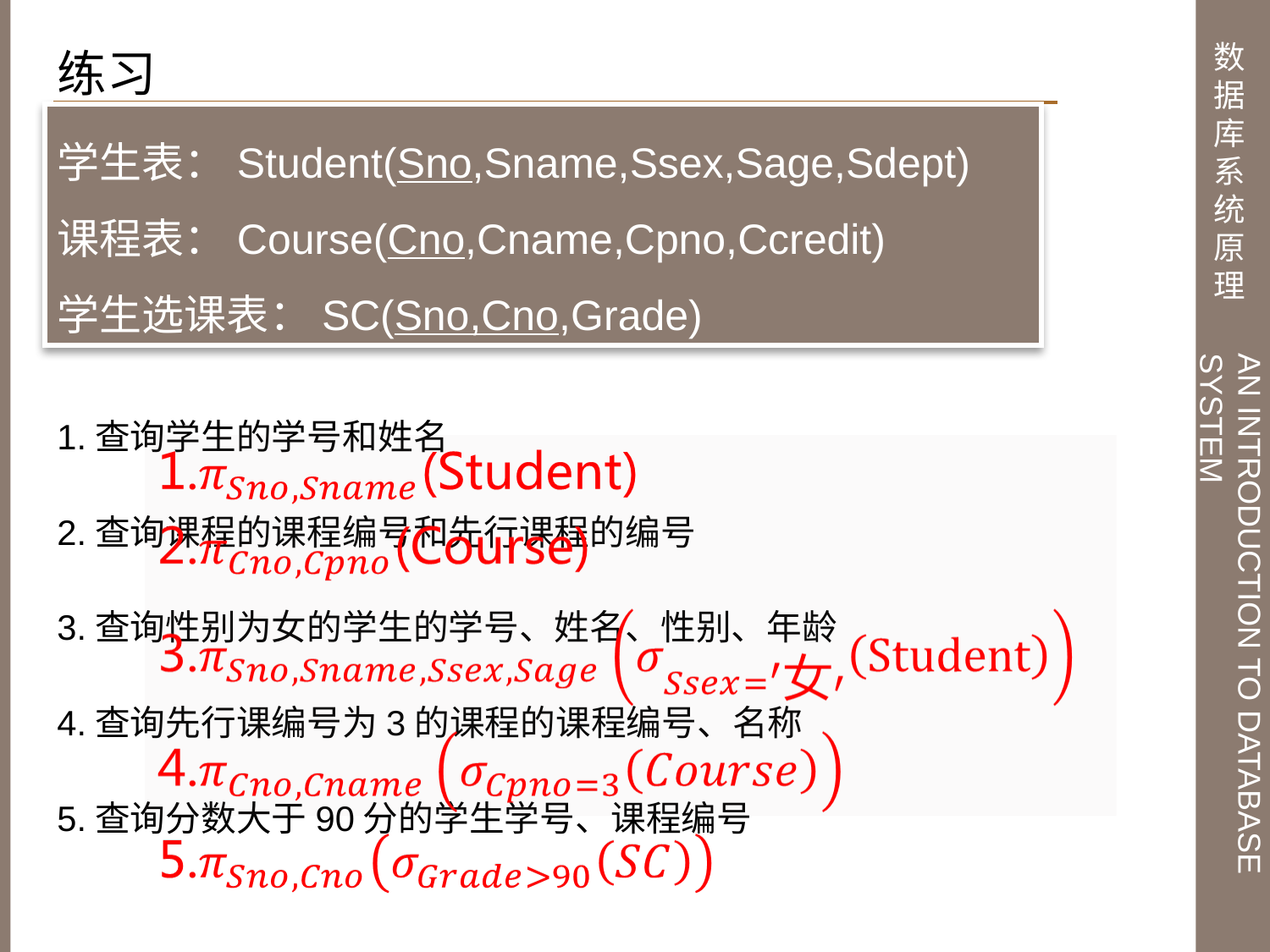

练习
学生表：Student(Sno,Sname,Ssex,Sage,Sdept)
课程表：Course(Cno,Cname,Cpno,Ccredit)
学生选课表：SC(Sno,Cno,Grade)
1.查询学生的学号和姓名
2.查询课程的课程编号和先行课程的编号
3.查询性别为女的学生的学号、姓名、性别、年龄
4.查询先行课编号为3的课程的课程编号、名称
5.查询分数大于90分的学生学号、课程编号